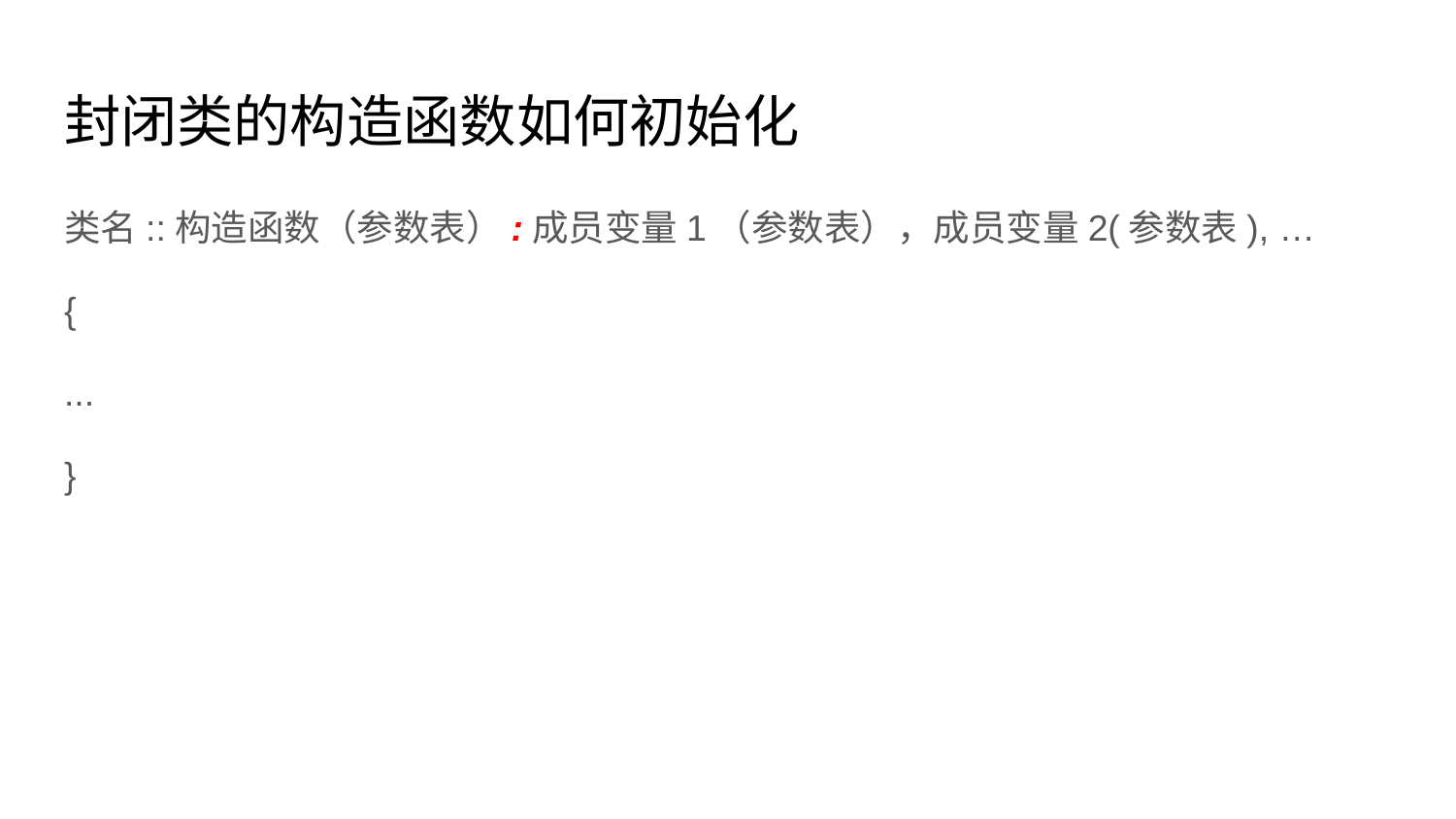

# 封闭类的构造函数如何初始化
类名::构造函数（参数表）:成员变量1（参数表），成员变量2(参数表), …
{
...
}